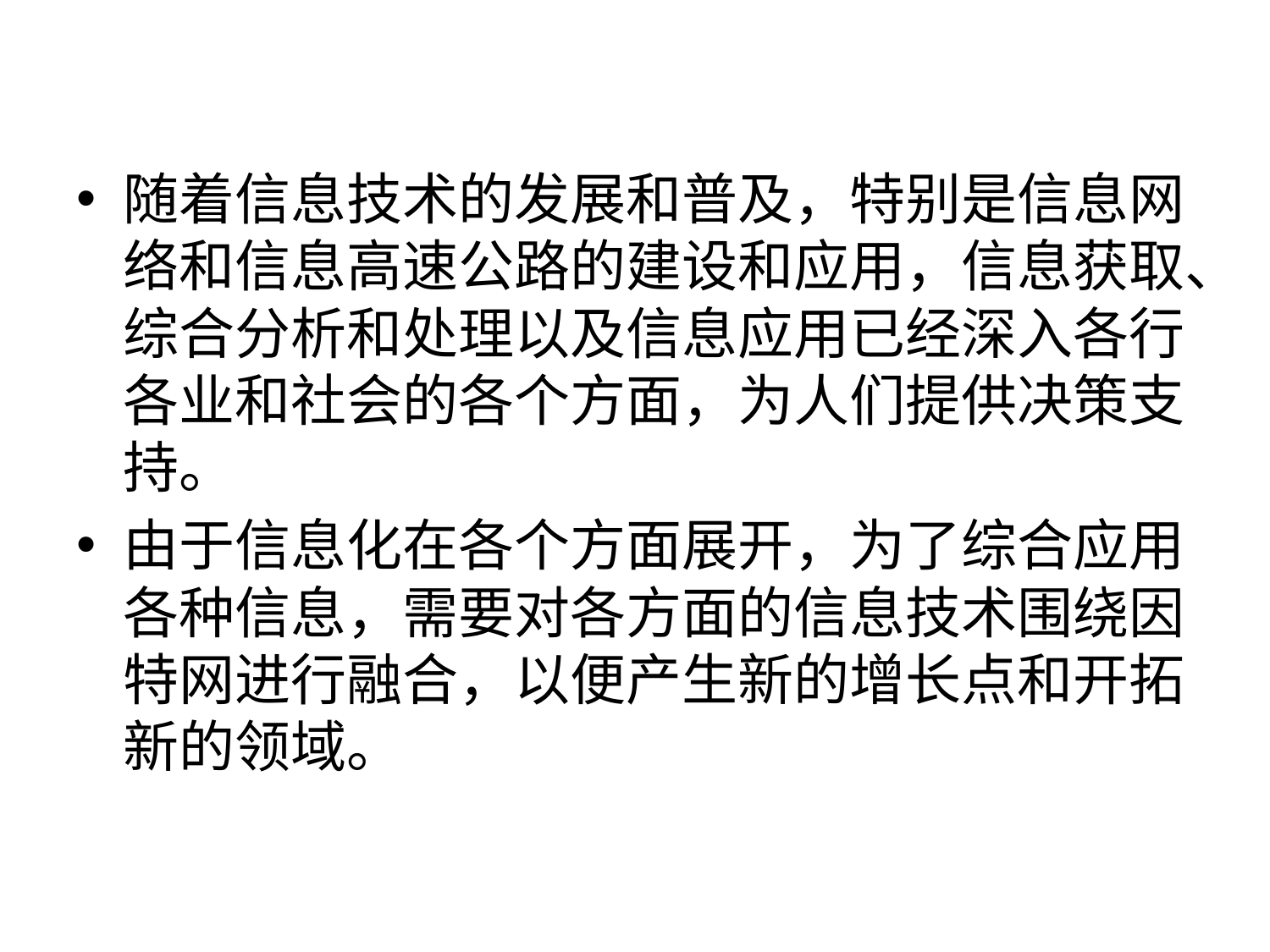

随着信息技术的发展和普及，特别是信息网络和信息高速公路的建设和应用，信息获取、综合分析和处理以及信息应用已经深入各行各业和社会的各个方面，为人们提供决策支持。
由于信息化在各个方面展开，为了综合应用各种信息，需要对各方面的信息技术围绕因特网进行融合，以便产生新的增长点和开拓新的领域。